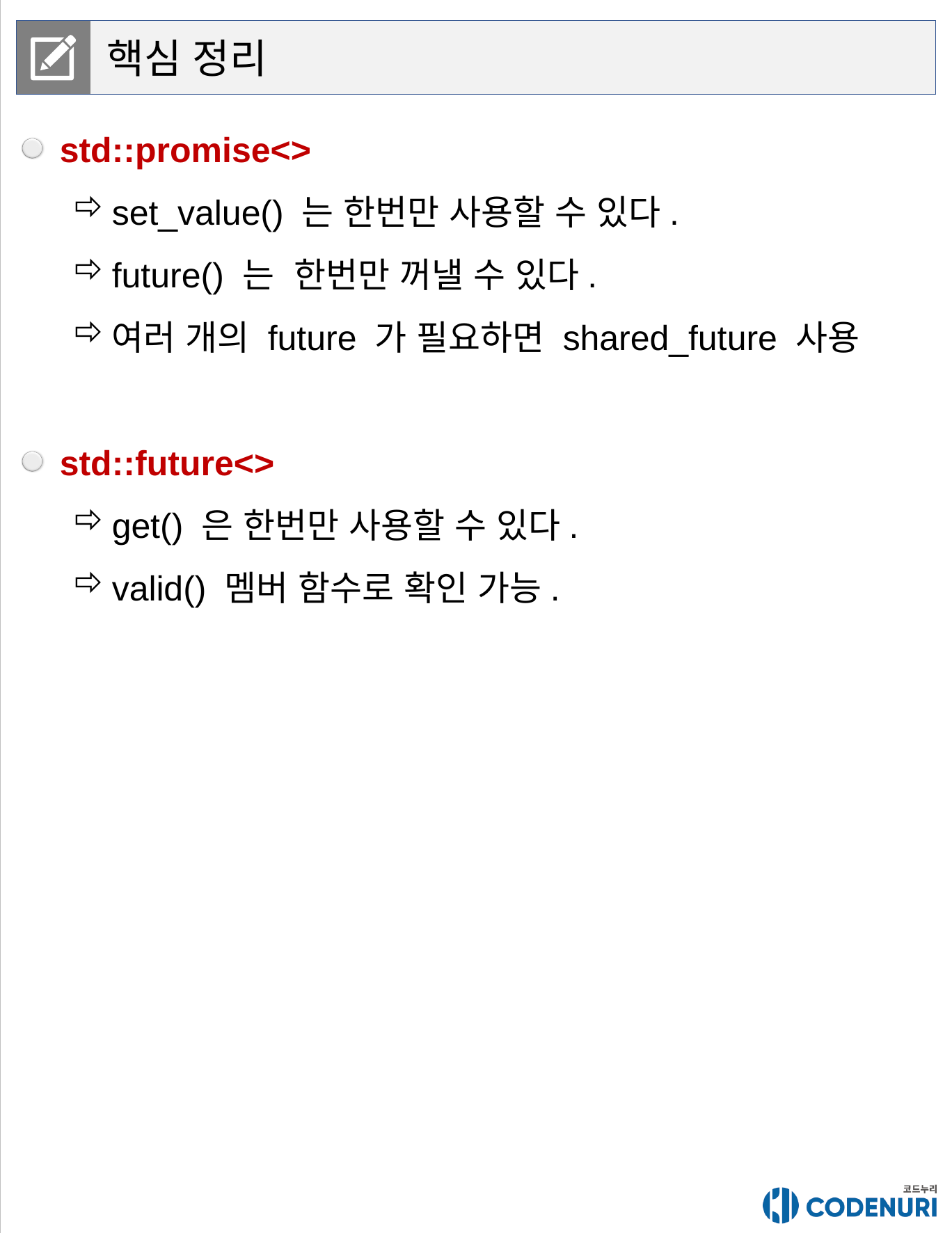

핵심 정리

std::promise<>
set_value() 는 한번만 사용할 수 있다.
future() 는  한번만 꺼낼 수 있다.
여러 개의 future 가 필요하면 shared_future 사용

std::future<>
get() 은 한번만 사용할 수 있다.
valid() 멤버 함수로 확인 가능.